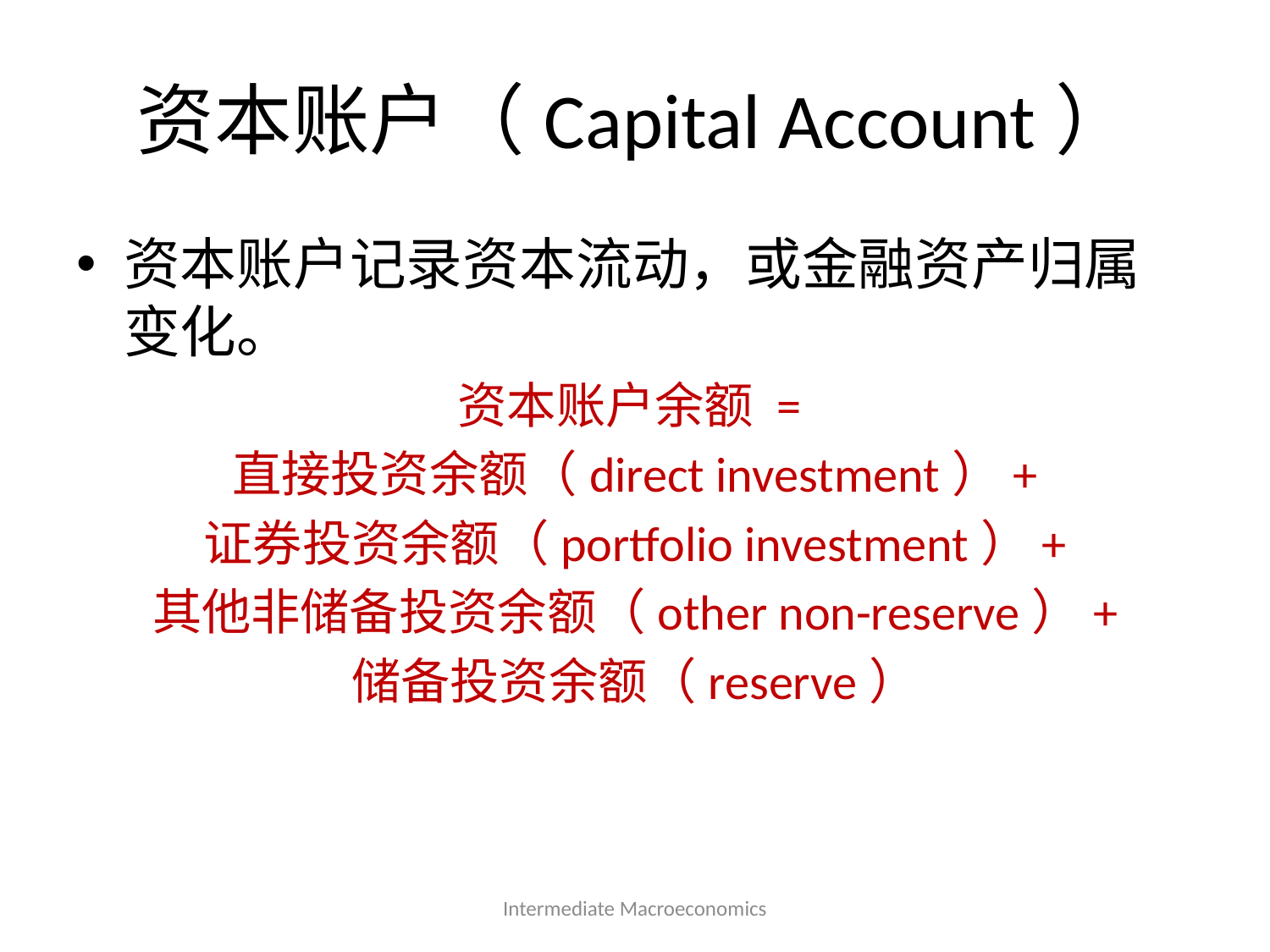

# 资本账户（Capital Account）
资本账户记录资本流动，或金融资产归属变化。
资本账户余额 =
直接投资余额（direct investment）+
证券投资余额（portfolio investment）+
其他非储备投资余额（other non-reserve）+
储备投资余额（reserve）
Intermediate Macroeconomics